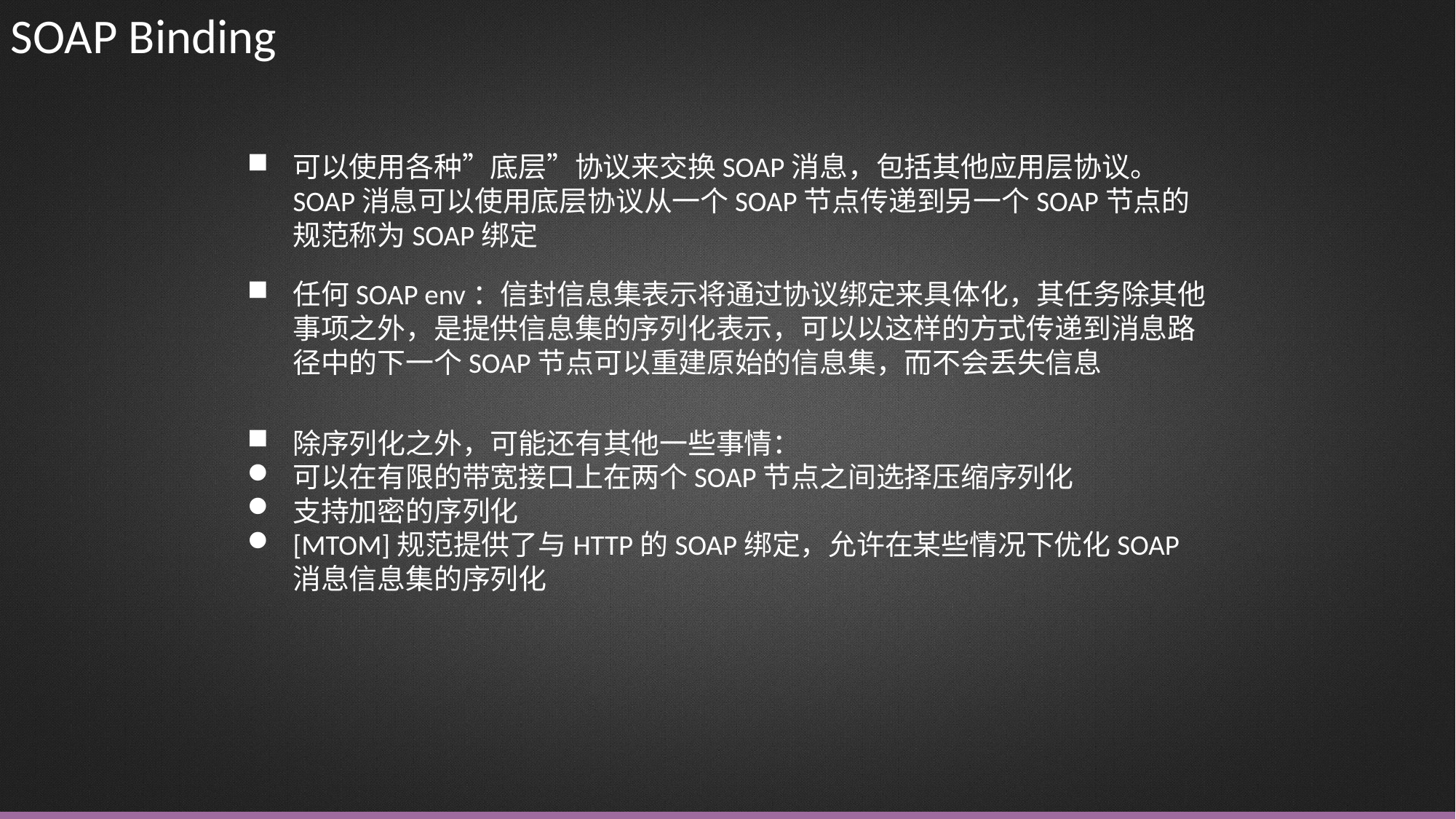

SOAP Binding
可以使用各种”底层”协议来交换SOAP消息，包括其他应用层协议。 SOAP消息可以使用底层协议从一个SOAP节点传递到另一个SOAP节点的规范称为SOAP绑定
任何SOAP env：信封信息集表示将通过协议绑定来具体化，其任务除其他事项之外，是提供信息集的序列化表示，可以以这样的方式传递到消息路径中的下一个SOAP节点可以重建原始的信息集，而不会丢失信息
除序列化之外，可能还有其他一些事情：
可以在有限的带宽接口上在两个SOAP节点之间选择压缩序列化
支持加密的序列化
[MTOM]规范提供了与HTTP的SOAP绑定，允许在某些情况下优化SOAP消息信息集的序列化